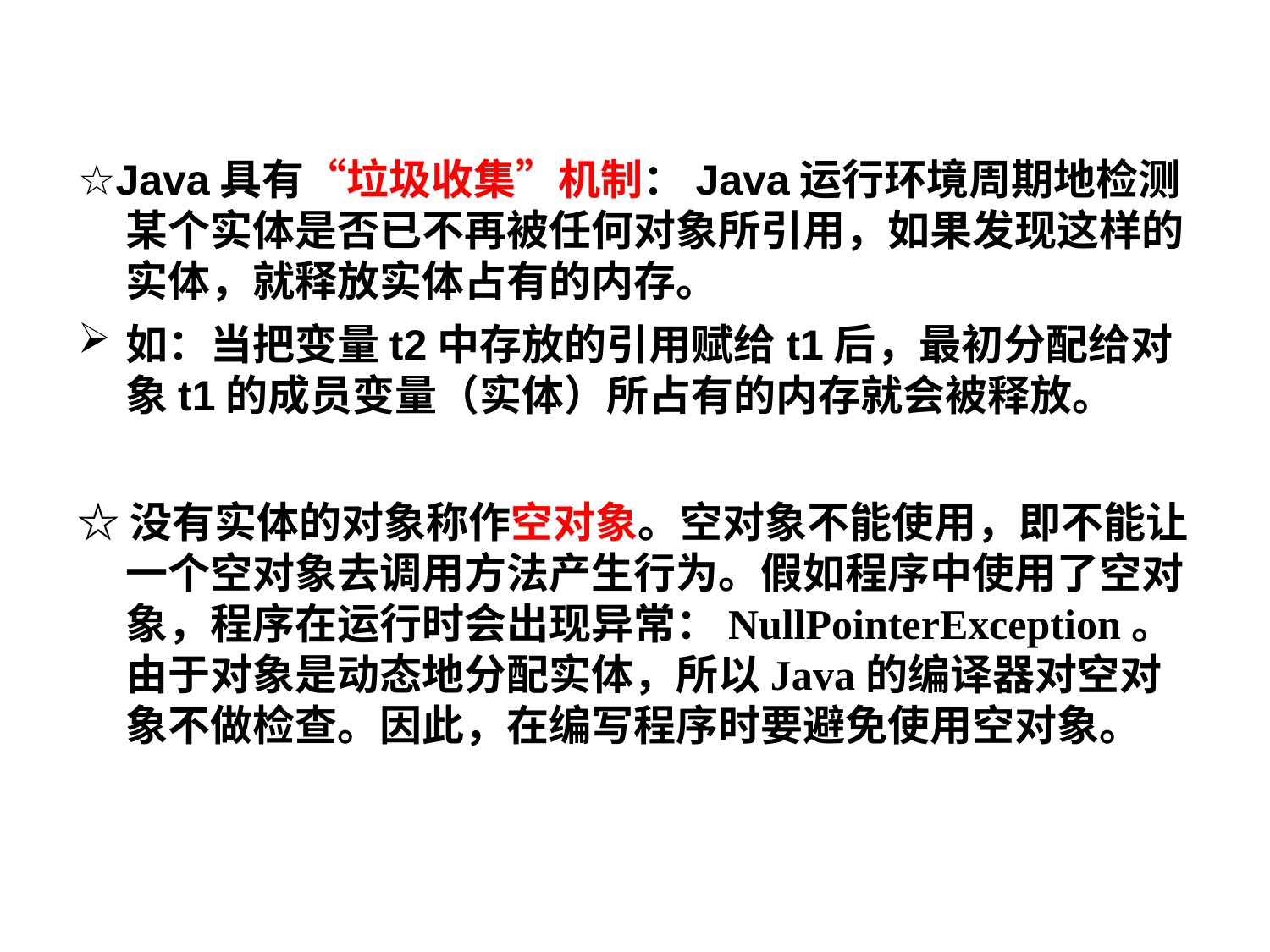

☆Java具有“垃圾收集”机制：Java运行环境周期地检测某个实体是否已不再被任何对象所引用，如果发现这样的实体，就释放实体占有的内存。
如：当把变量t2中存放的引用赋给t1后，最初分配给对象t1的成员变量（实体）所占有的内存就会被释放。

☆没有实体的对象称作空对象。空对象不能使用，即不能让一个空对象去调用方法产生行为。假如程序中使用了空对象，程序在运行时会出现异常：NullPointerException。由于对象是动态地分配实体，所以Java的编译器对空对象不做检查。因此，在编写程序时要避免使用空对象。